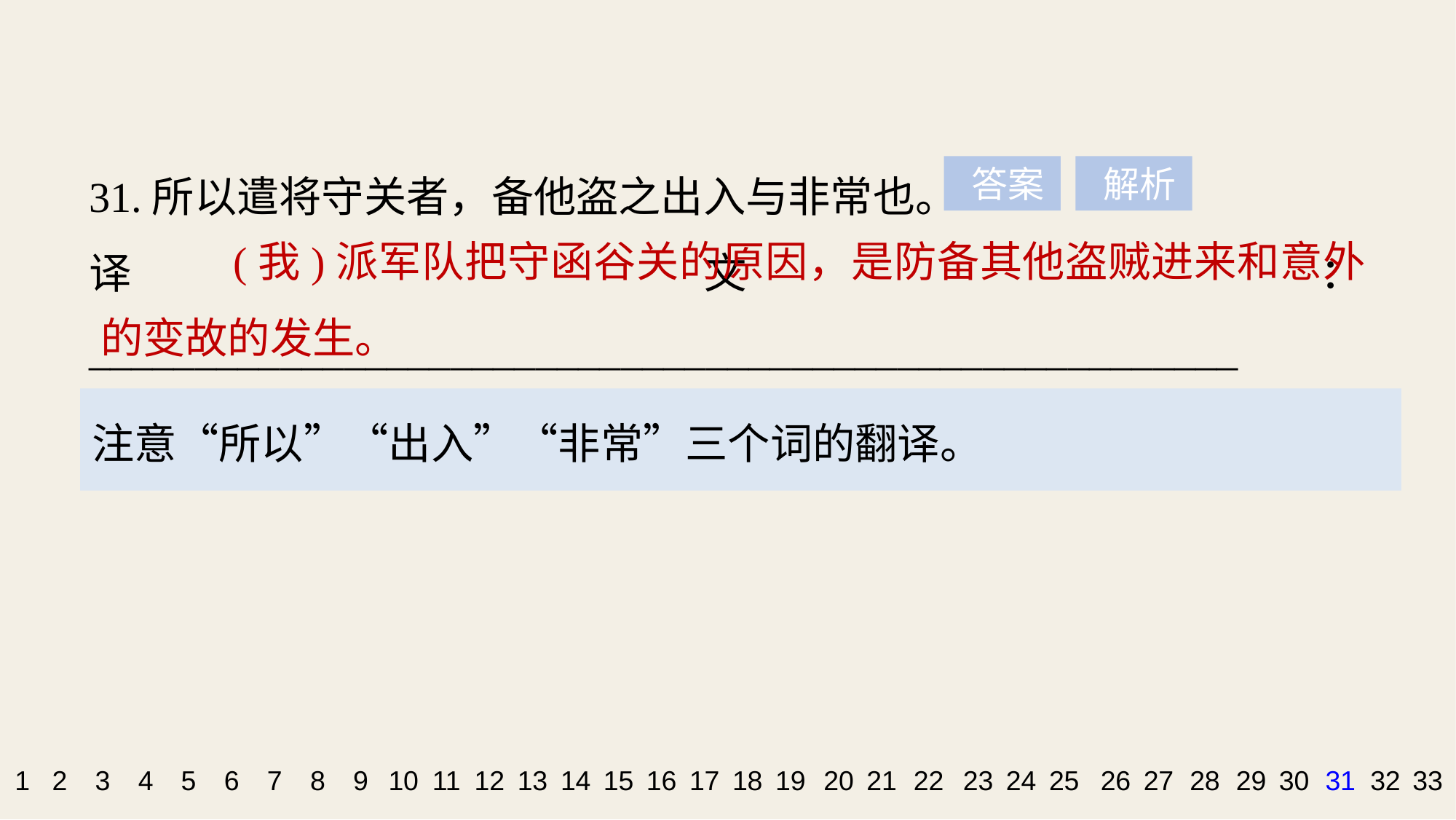

31.所以遣将守关者，备他盗之出入与非常也。
译文：______________________________________________________
____________
 答案
 解析
            (我)派军队把守函谷关的原因，是防备其他盗贼进来和意外的变故的发生。
注意“所以”“出入”“非常”三个词的翻译。

1
2
3
4
5
6
7
8
9
10
11
12
13
14
15
16
17
18
19
20
21
22
23
24
25
26
27
28
29
30
31
32
33